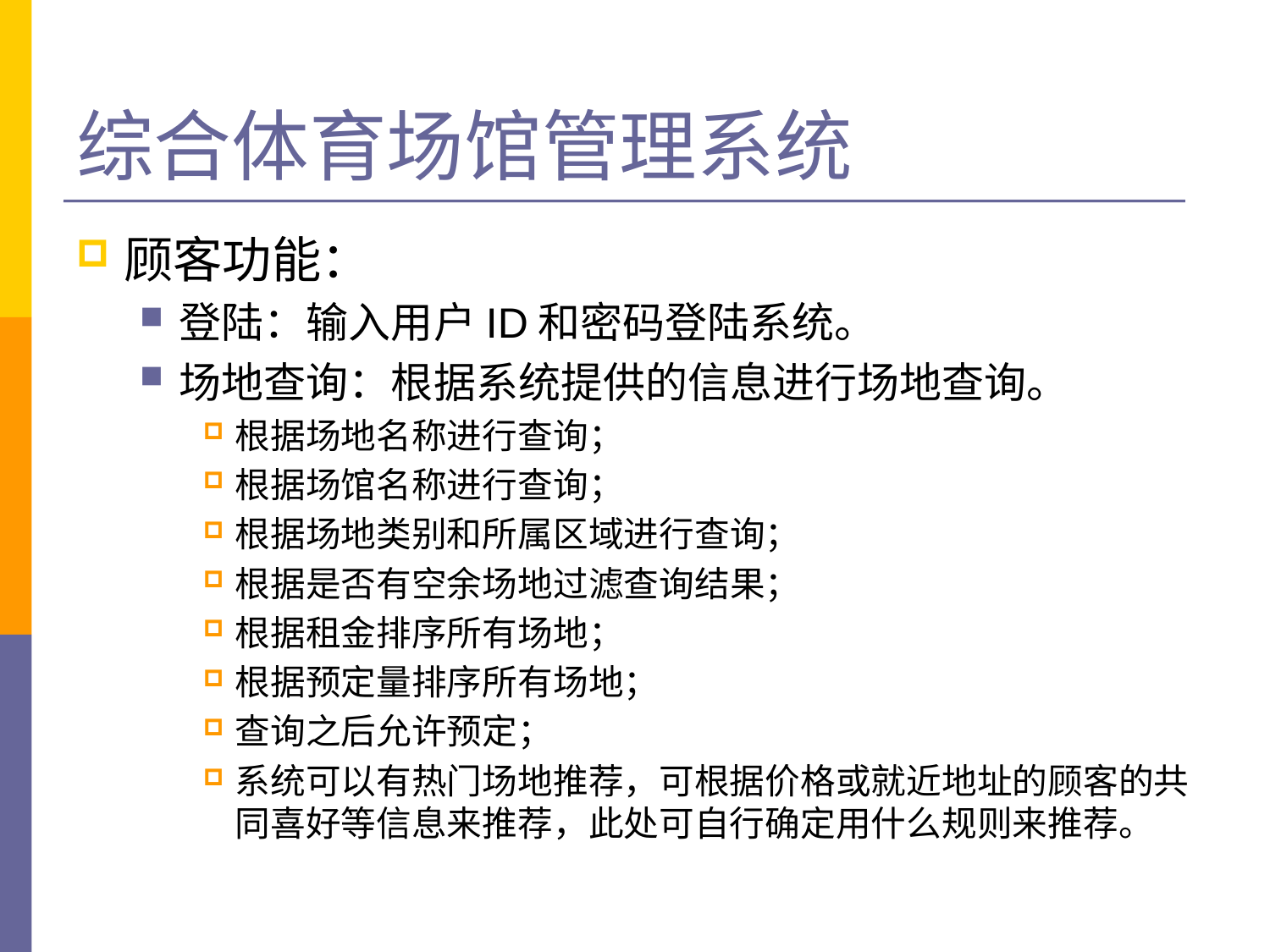

# 综合体育场馆管理系统
顾客功能：
登陆：输入用户ID和密码登陆系统。
场地查询：根据系统提供的信息进行场地查询。
根据场地名称进行查询；
根据场馆名称进行查询；
根据场地类别和所属区域进行查询；
根据是否有空余场地过滤查询结果；
根据租金排序所有场地；
根据预定量排序所有场地；
查询之后允许预定；
系统可以有热门场地推荐，可根据价格或就近地址的顾客的共同喜好等信息来推荐，此处可自行确定用什么规则来推荐。